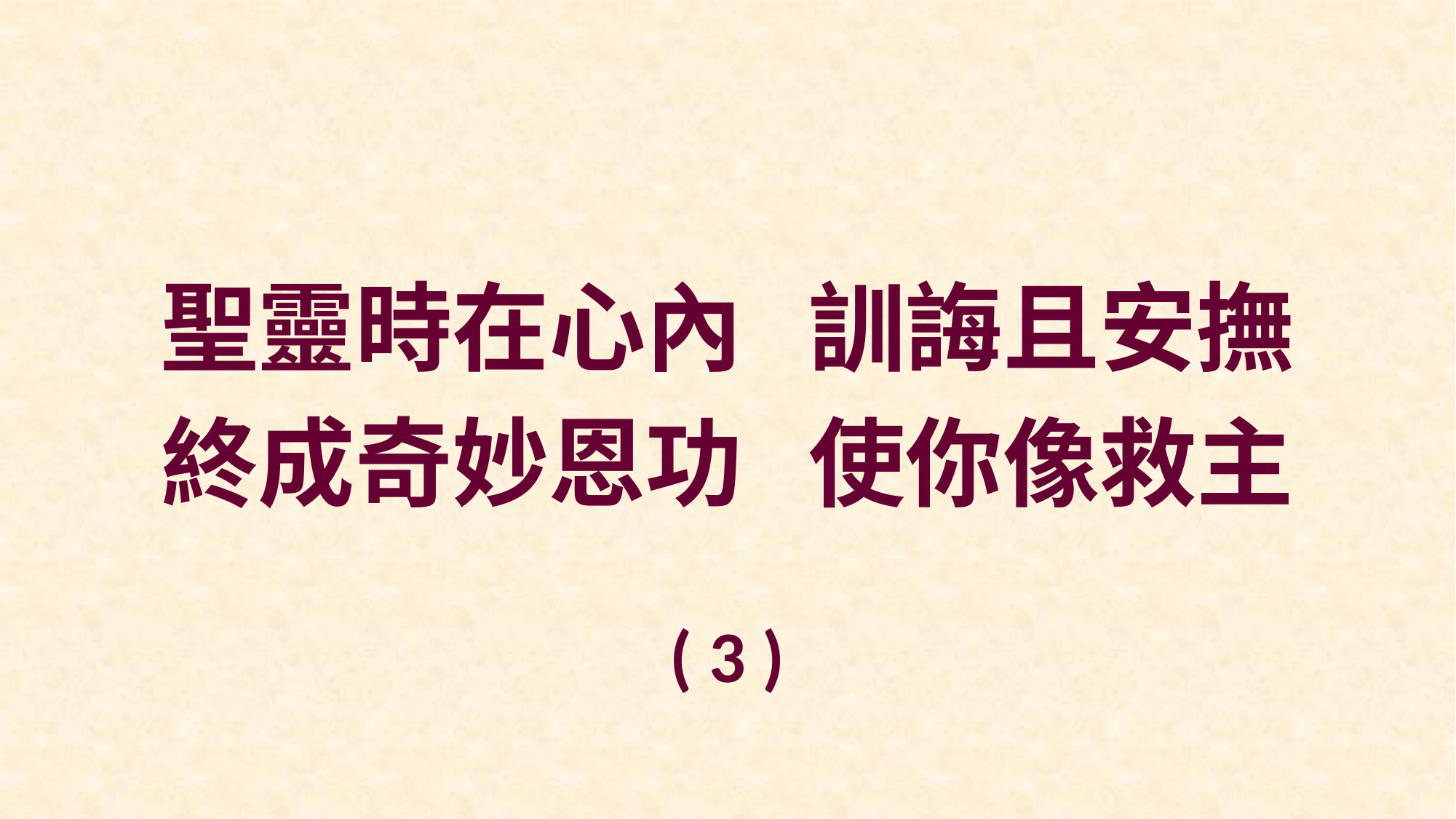

聖靈時在心內   訓誨且安撫
終成奇妙恩功   使你像救主
( 3 )